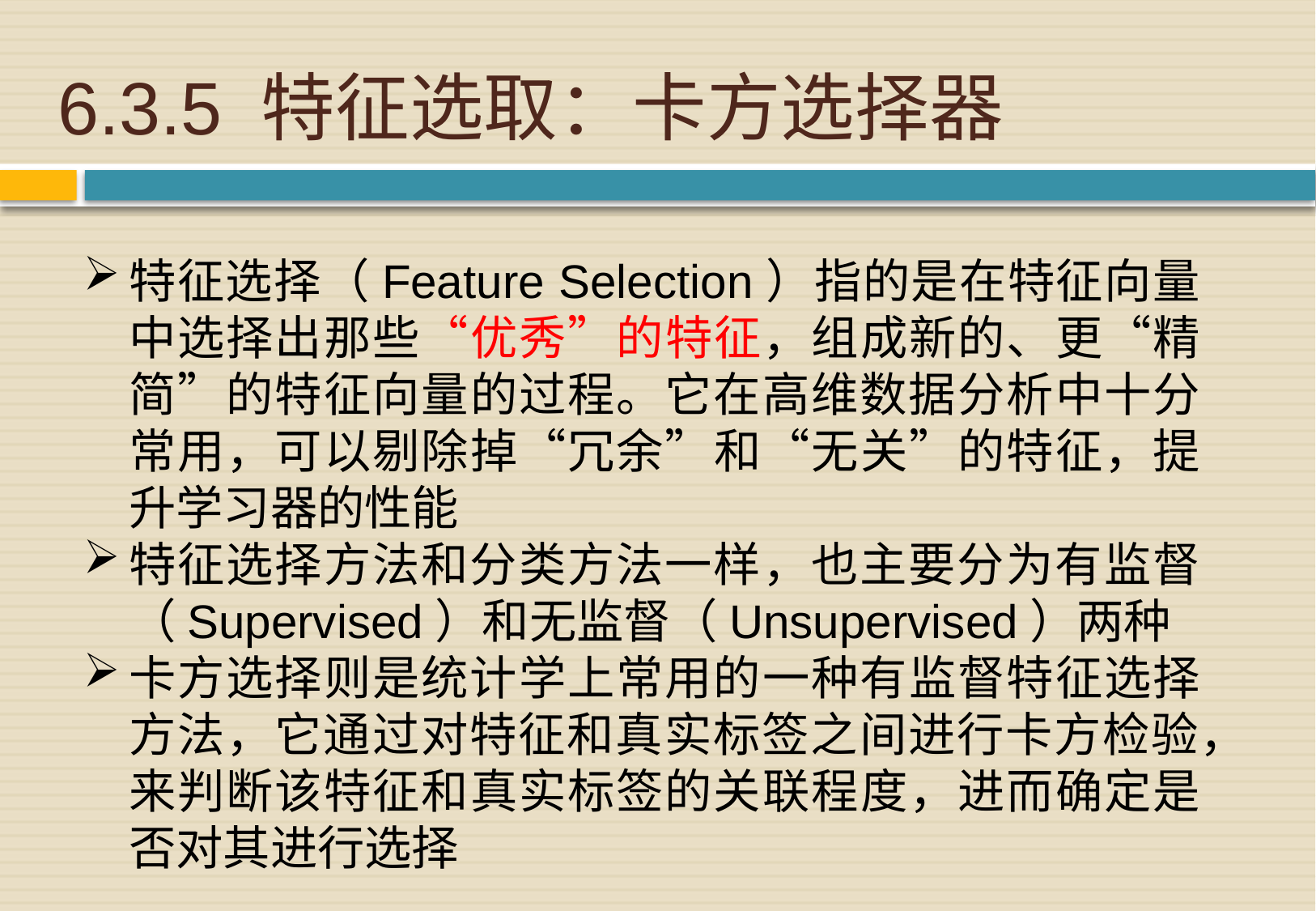

# 6.3.5 特征选取：卡方选择器
特征选择（Feature Selection）指的是在特征向量中选择出那些“优秀”的特征，组成新的、更“精简”的特征向量的过程。它在高维数据分析中十分常用，可以剔除掉“冗余”和“无关”的特征，提升学习器的性能
特征选择方法和分类方法一样，也主要分为有监督（Supervised）和无监督（Unsupervised）两种
卡方选择则是统计学上常用的一种有监督特征选择方法，它通过对特征和真实标签之间进行卡方检验，来判断该特征和真实标签的关联程度，进而确定是否对其进行选择